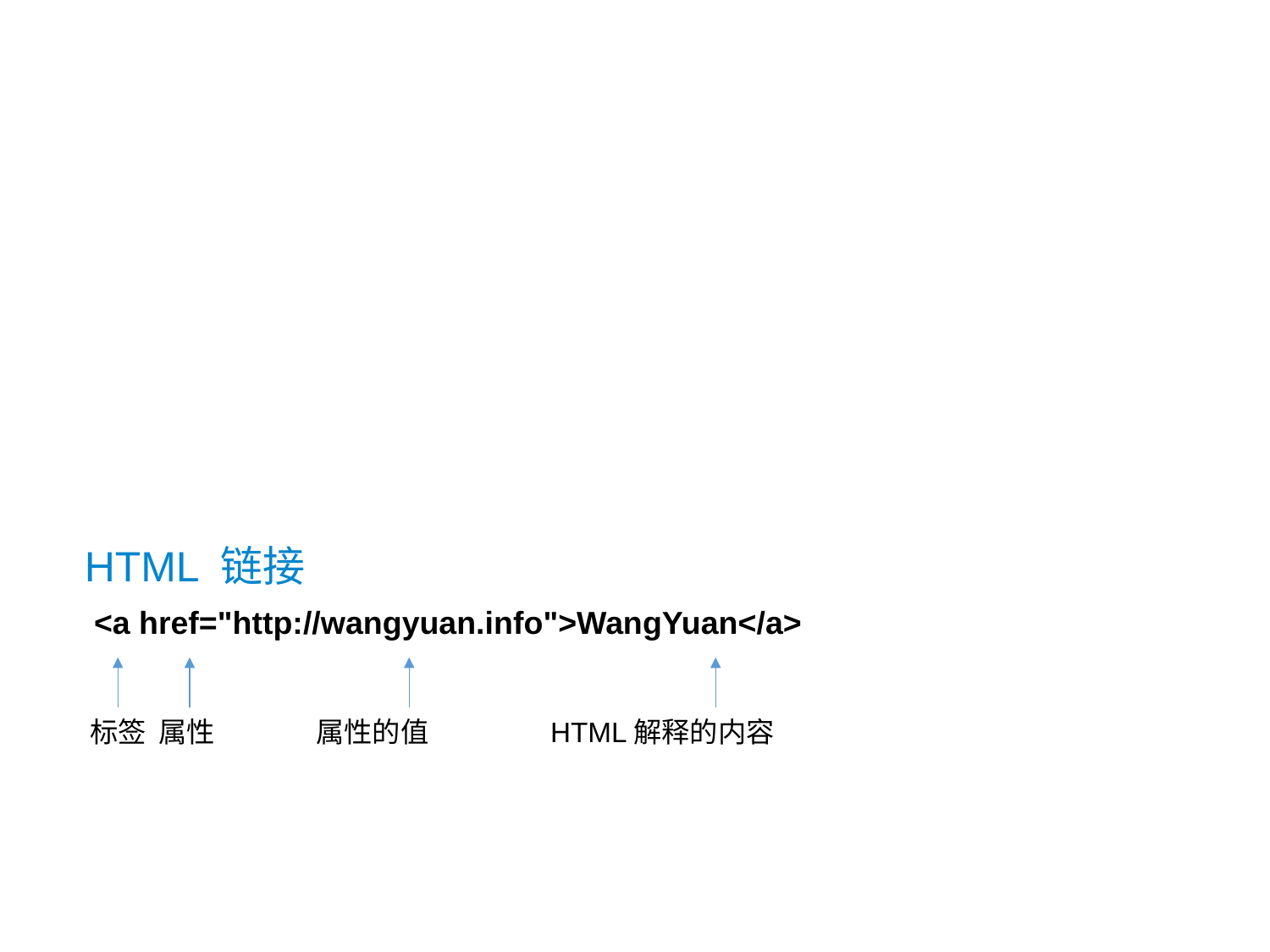

HTML 链接
<a href="http://wangyuan.info">WangYuan</a>
标签  属性                属性的值                  HTML解释的内容